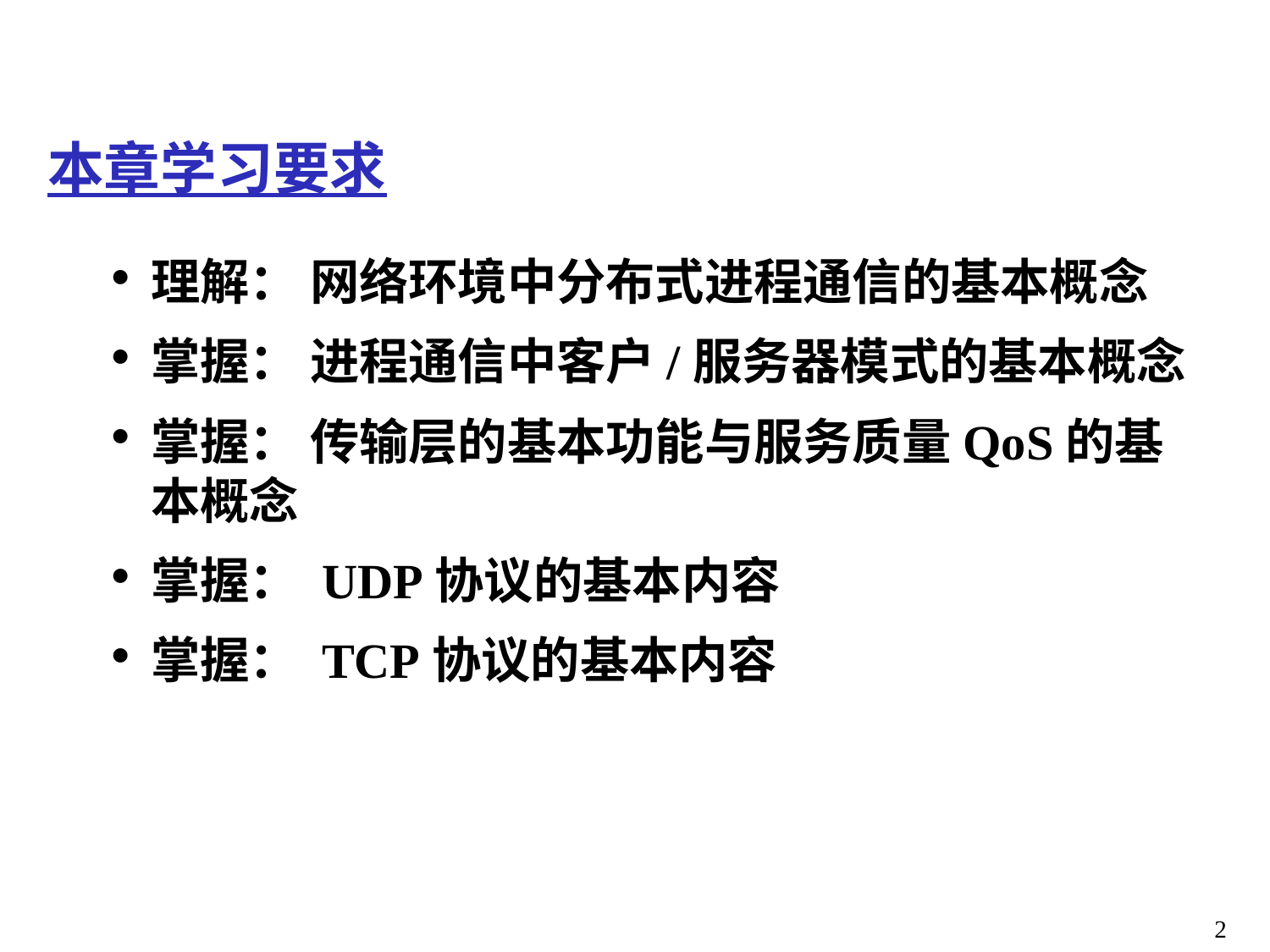

本章学习要求

理解： 网络环境中分布式进程通信的基本概念
掌握： 进程通信中客户/服务器模式的基本概念
掌握： 传输层的基本功能与服务质量QoS的基本概念
掌握： UDP协议的基本内容
掌握： TCP协议的基本内容
2